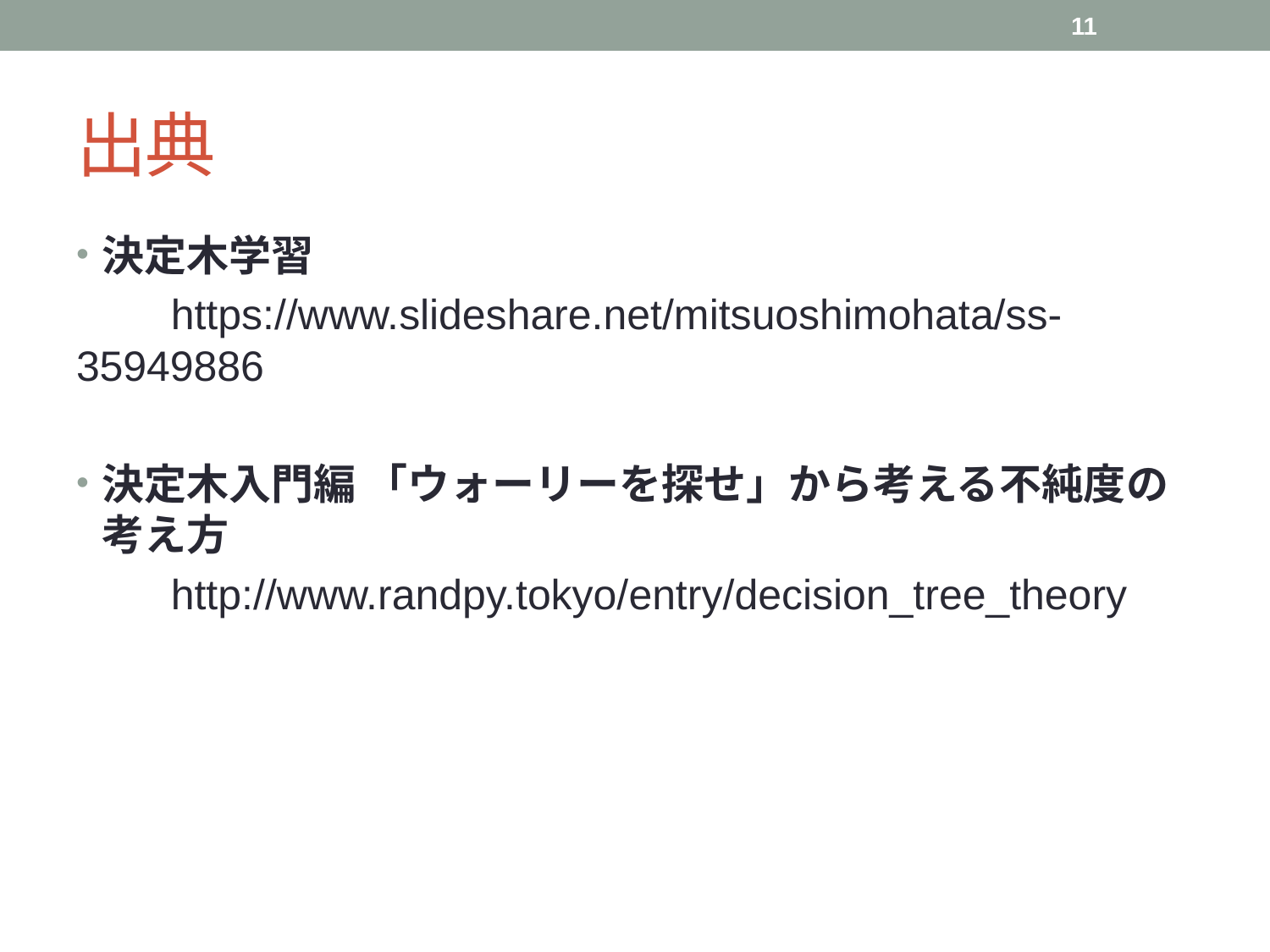

11
# 出典
決定木学習
　　https://www.slideshare.net/mitsuoshimohata/ss-35949886

決定木入門編 「ウォーリーを探せ」から考える不純度の考え方
　　http://www.randpy.tokyo/entry/decision_tree_theory